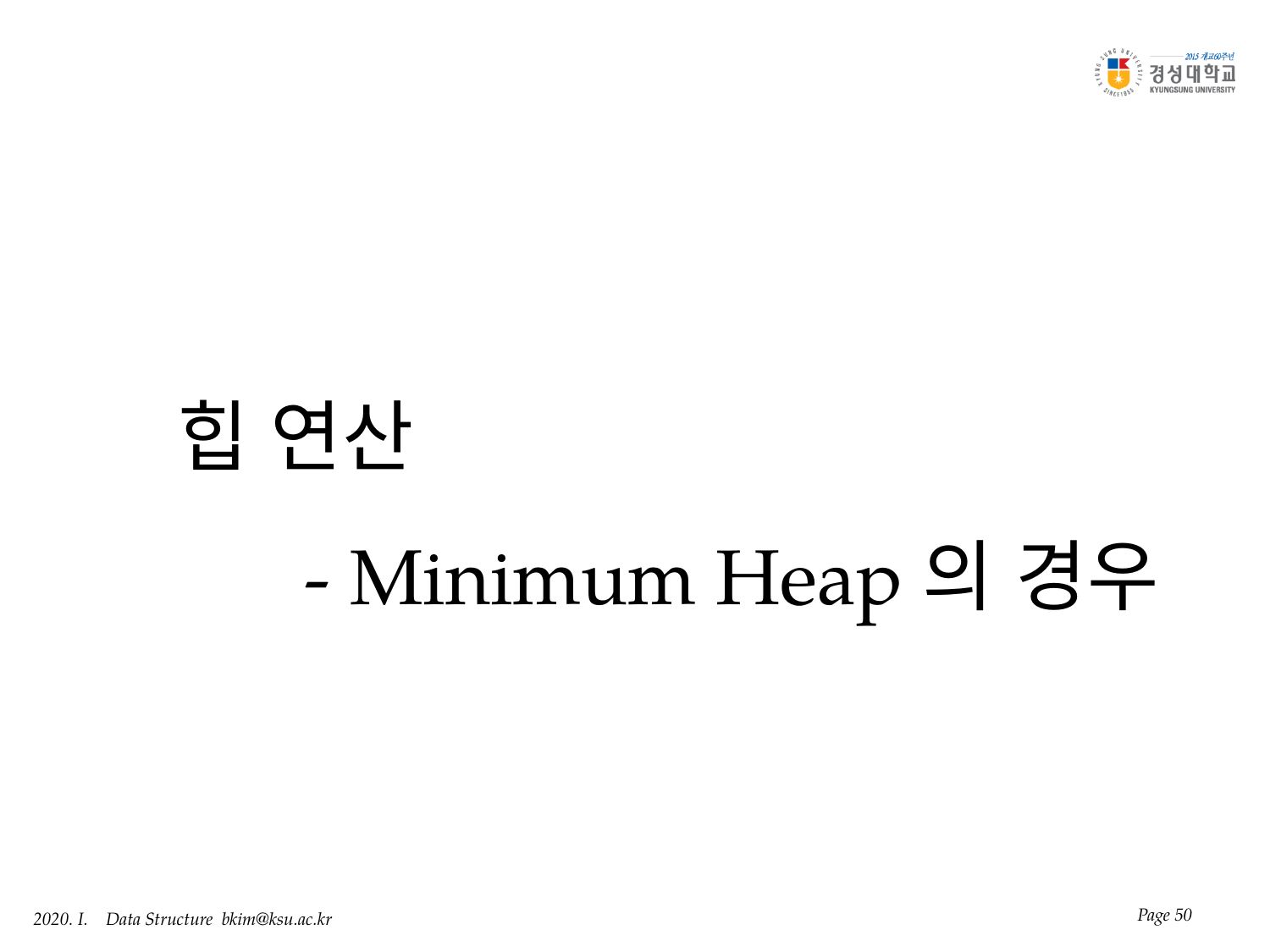

# 힙 연산 - Minimum Heap의 경우
Page 50